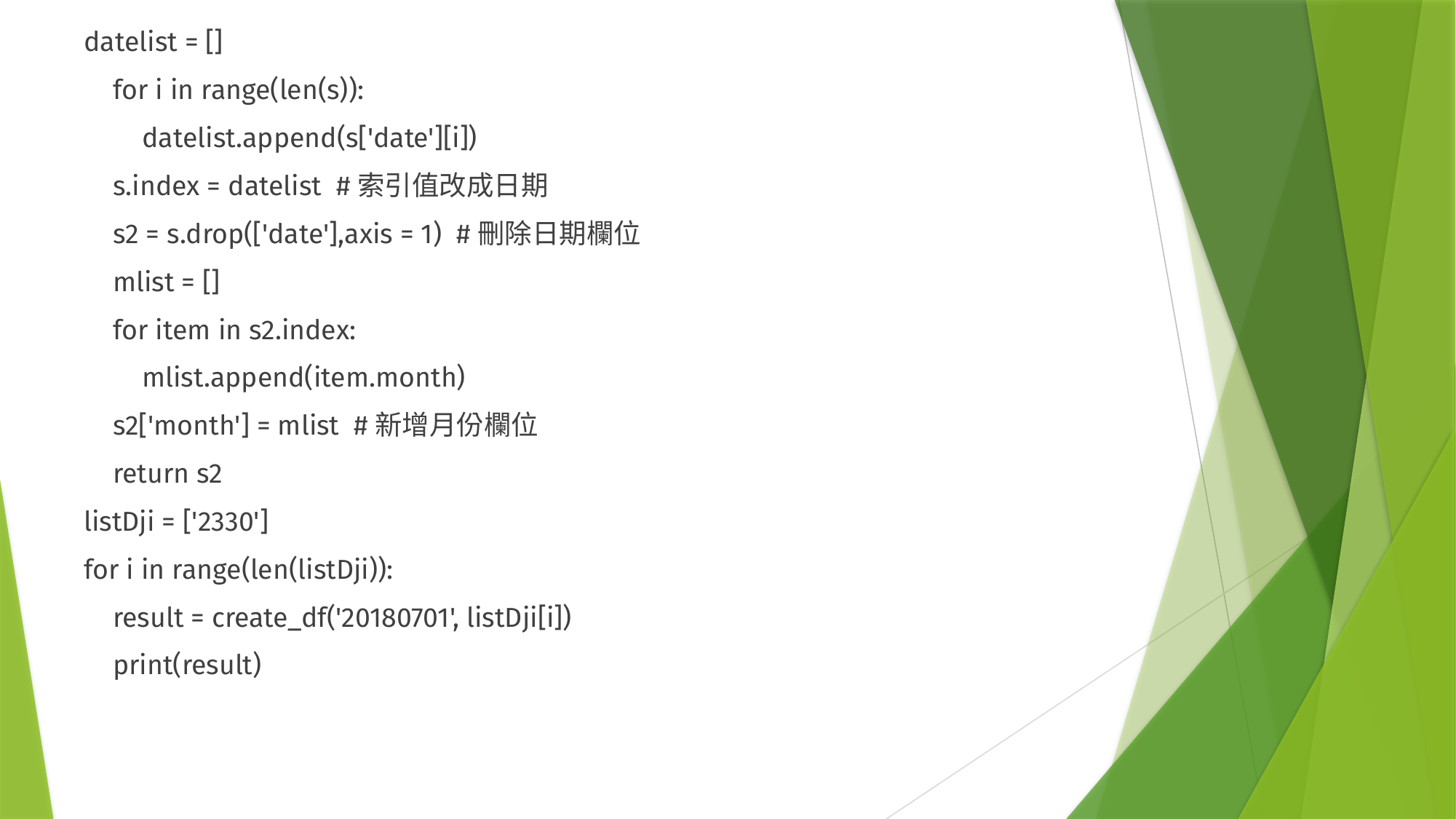

datelist = []
    for i in range(len(s)):
        datelist.append(s['date'][i])
    s.index = datelist  #索引值改成日期
    s2 = s.drop(['date'],axis = 1)  #刪除日期欄位
    mlist = []
    for item in s2.index:
        mlist.append(item.month)
    s2['month'] = mlist  #新增月份欄位
    return s2
listDji = ['2330']
for i in range(len(listDji)):
    result = create_df('20180701', listDji[i])
    print(result)